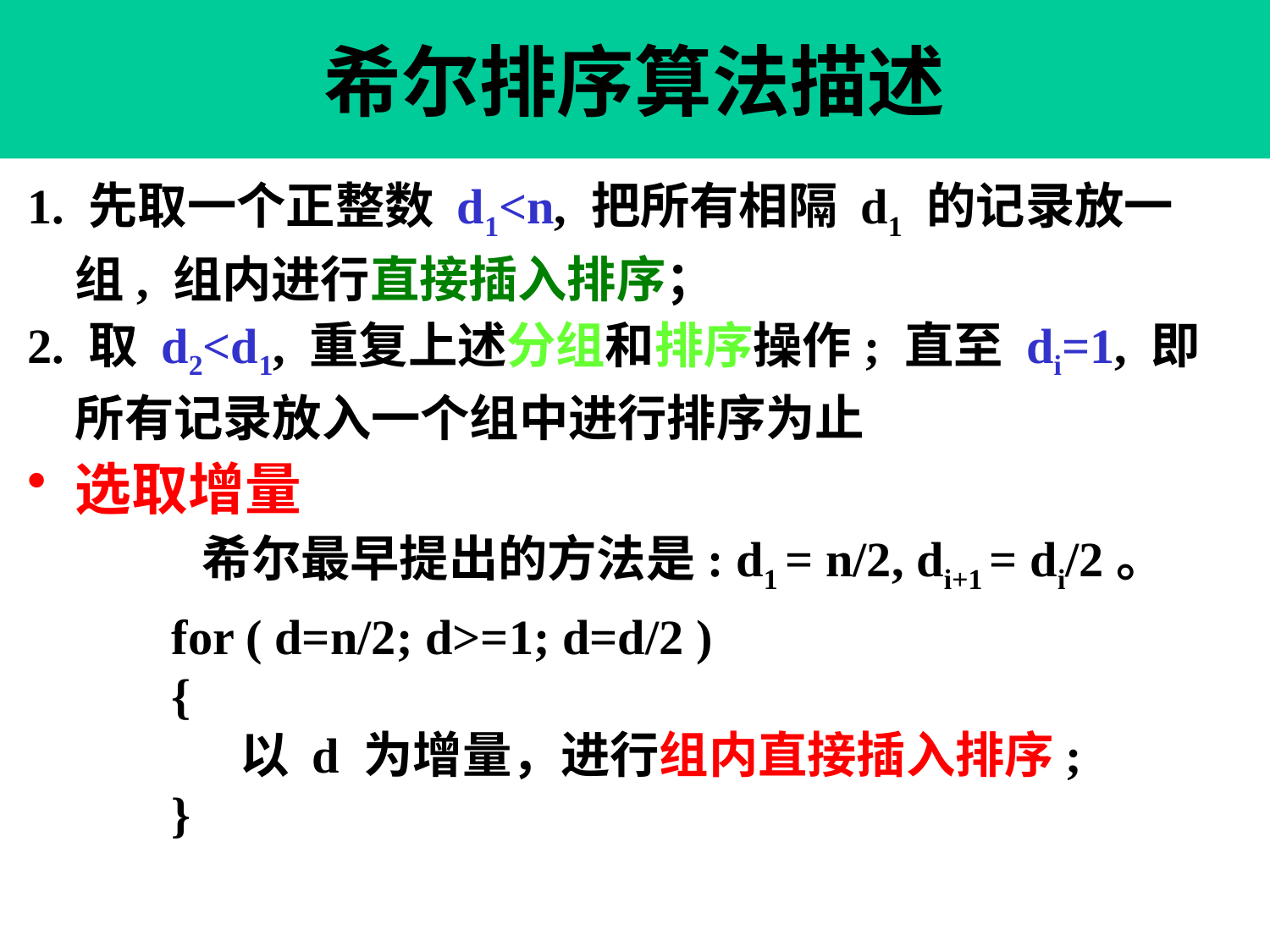

第 41 页
# 希尔排序算法描述
1. 先取一个正整数 d1<n, 把所有相隔 d1 的记录放一组, 组内进行直接插入排序；
2. 取 d2<d1, 重复上述分组和排序操作; 直至 di=1, 即所有记录放入一个组中进行排序为止
选取增量
		希尔最早提出的方法是: d1 = n/2, di+1 = di/2。
	for ( d=n/2; d>=1; d=d/2 )
	{
	     以 d 为增量，进行组内直接插入排序;
	}